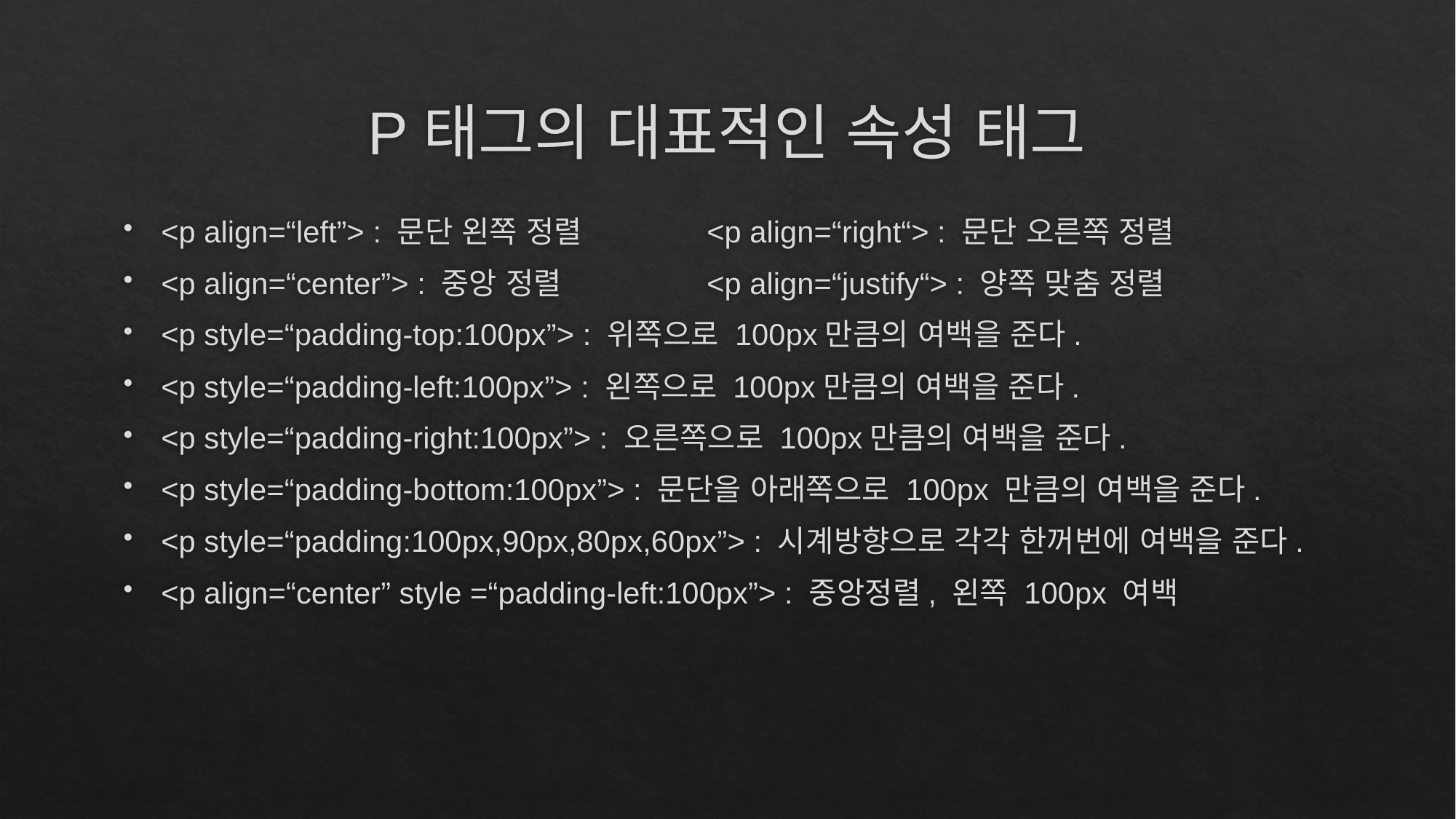

# P태그의 대표적인 속성 태그
<p align=“left”> : 문단 왼쪽 정렬		<p align=“right“> : 문단 오른쪽 정렬
<p align=“center”> : 중앙 정렬 		<p align=“justify“> : 양쪽 맞춤 정렬
<p style=“padding-top:100px”> : 위쪽으로 100px만큼의 여백을 준다.
<p style=“padding-left:100px”> : 왼쪽으로 100px만큼의 여백을 준다.
<p style=“padding-right:100px”> : 오른쪽으로 100px만큼의 여백을 준다.
<p style=“padding-bottom:100px”> : 문단을 아래쪽으로 100px 만큼의 여백을 준다.
<p style=“padding:100px,90px,80px,60px”> : 시계방향으로 각각 한꺼번에 여백을 준다.
<p align=“center” style =“padding-left:100px”> : 중앙정렬, 왼쪽 100px 여백